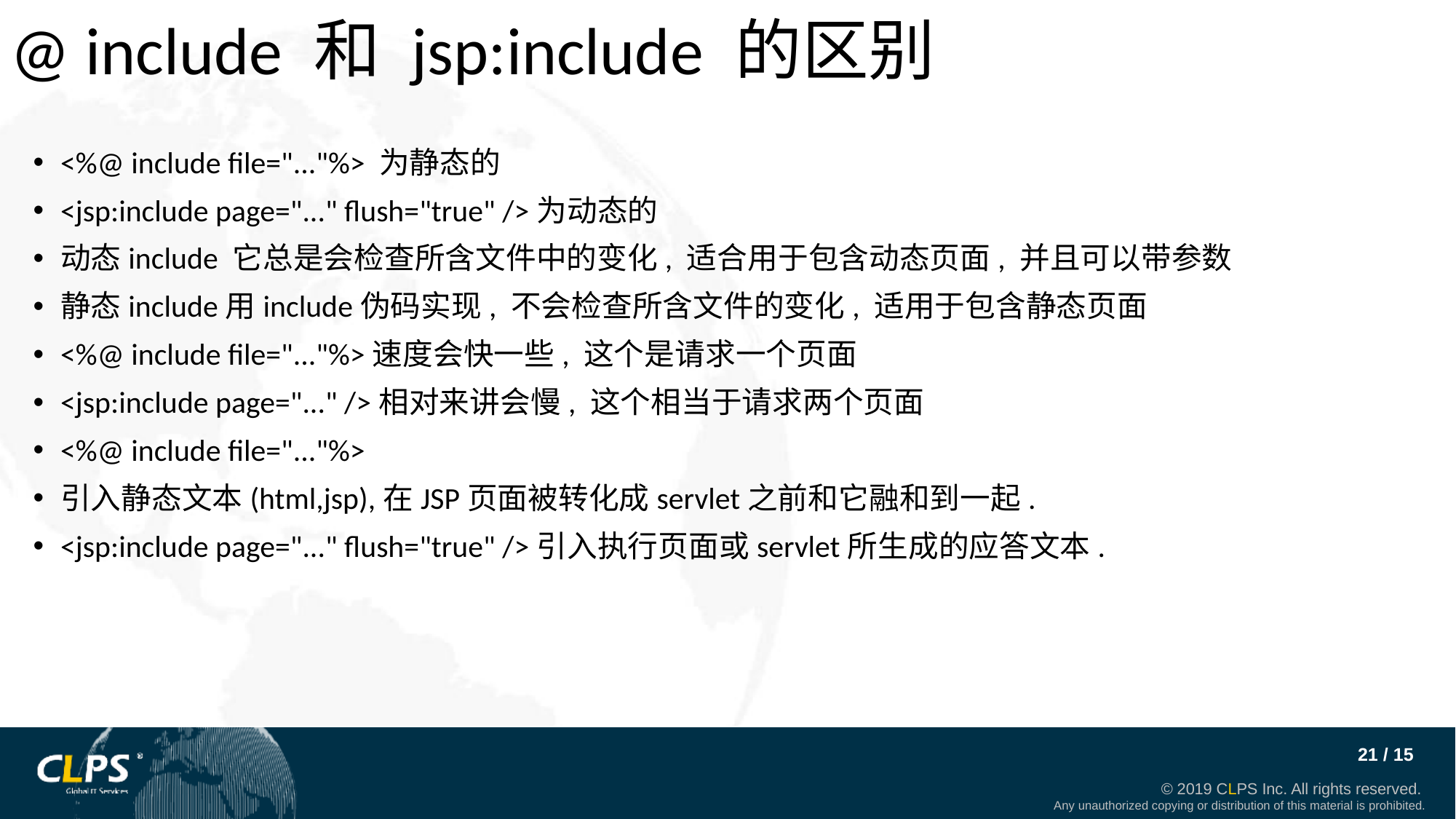

@ include 和 jsp:include 的区别
<%@ include file="..."%> 为静态的
<jsp:include page="..." flush="true" />为动态的
动态include 它总是会检查所含文件中的变化, 适合用于包含动态页面, 并且可以带参数
静态include用include伪码实现, 不会检查所含文件的变化, 适用于包含静态页面
<%@ include file="..."%>速度会快一些, 这个是请求一个页面
<jsp:include page="..." />相对来讲会慢, 这个相当于请求两个页面
<%@ include file="..."%>
引入静态文本(html,jsp),在JSP页面被转化成servlet之前和它融和到一起.
<jsp:include page="..." flush="true" />引入执行页面或servlet所生成的应答文本.
21 / 15